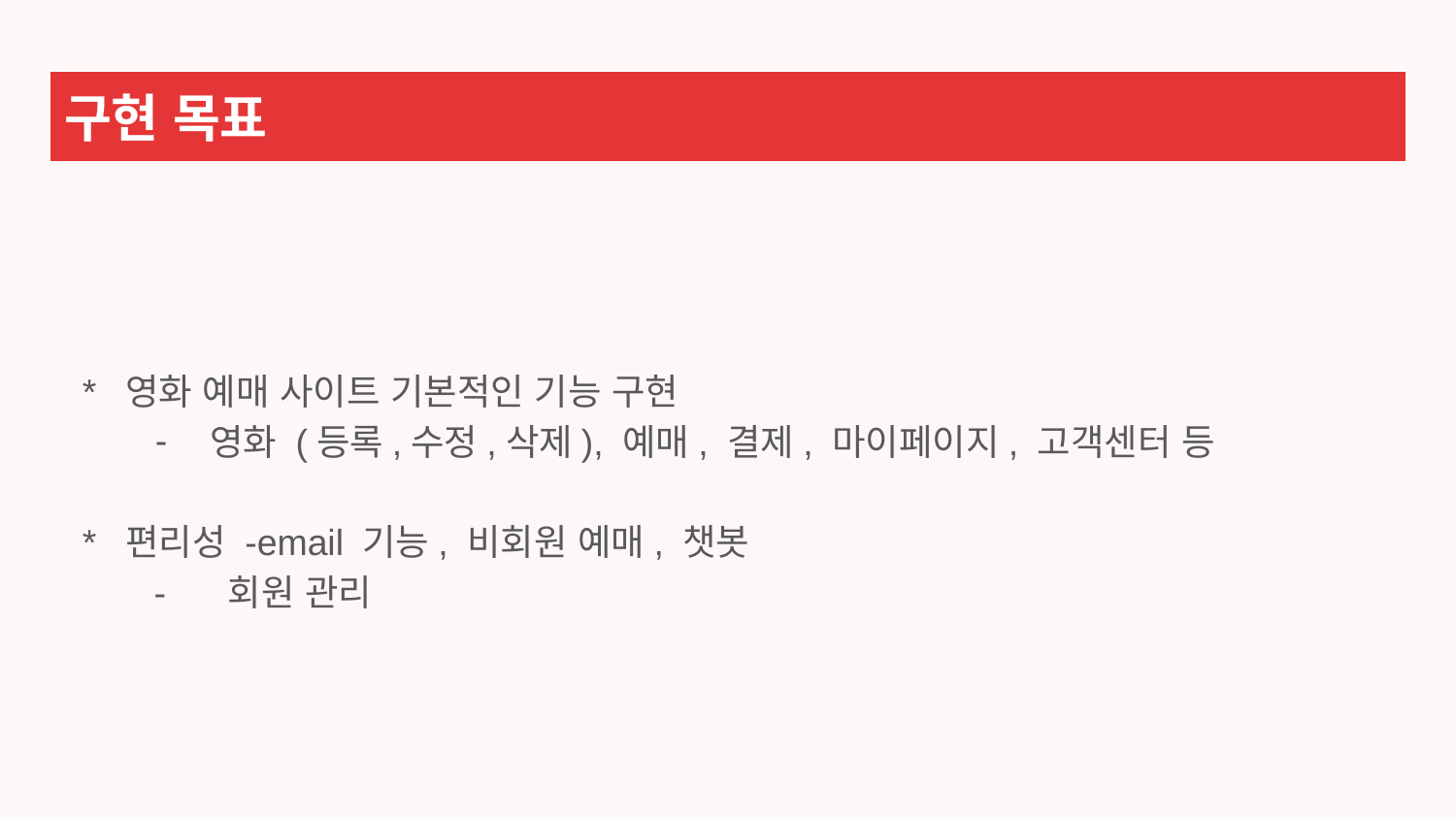

# 구현 목표
*  영화 예매 사이트 기본적인 기능 구현
영화 (등록,수정,삭제), 예매, 결제, 마이페이지, 고객센터 등

*  편리성 -email 기능, 비회원 예매, 챗봇
       -	회원 관리